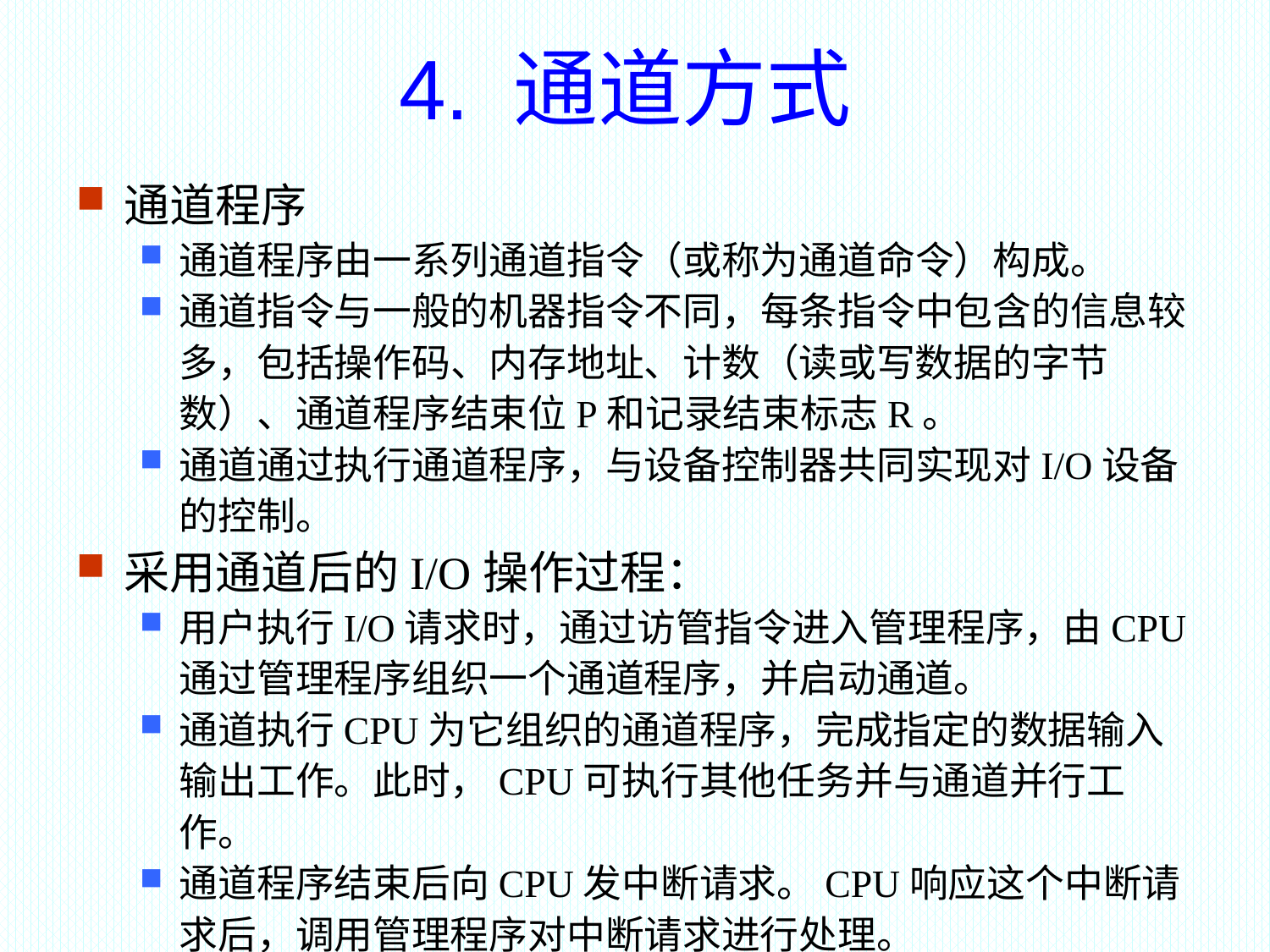

4. 通道方式
通道程序
通道程序由一系列通道指令（或称为通道命令）构成。
通道指令与一般的机器指令不同，每条指令中包含的信息较多，包括操作码、内存地址、计数（读或写数据的字节数）、通道程序结束位P和记录结束标志R。
通道通过执行通道程序，与设备控制器共同实现对I/O设备的控制。
采用通道后的I/O操作过程：
用户执行I/O请求时，通过访管指令进入管理程序，由CPU通过管理程序组织一个通道程序，并启动通道。
通道执行CPU为它组织的通道程序，完成指定的数据输入输出工作。此时，CPU可执行其他任务并与通道并行工作。
通道程序结束后向CPU发中断请求。CPU响应这个中断请求后，调用管理程序对中断请求进行处理。